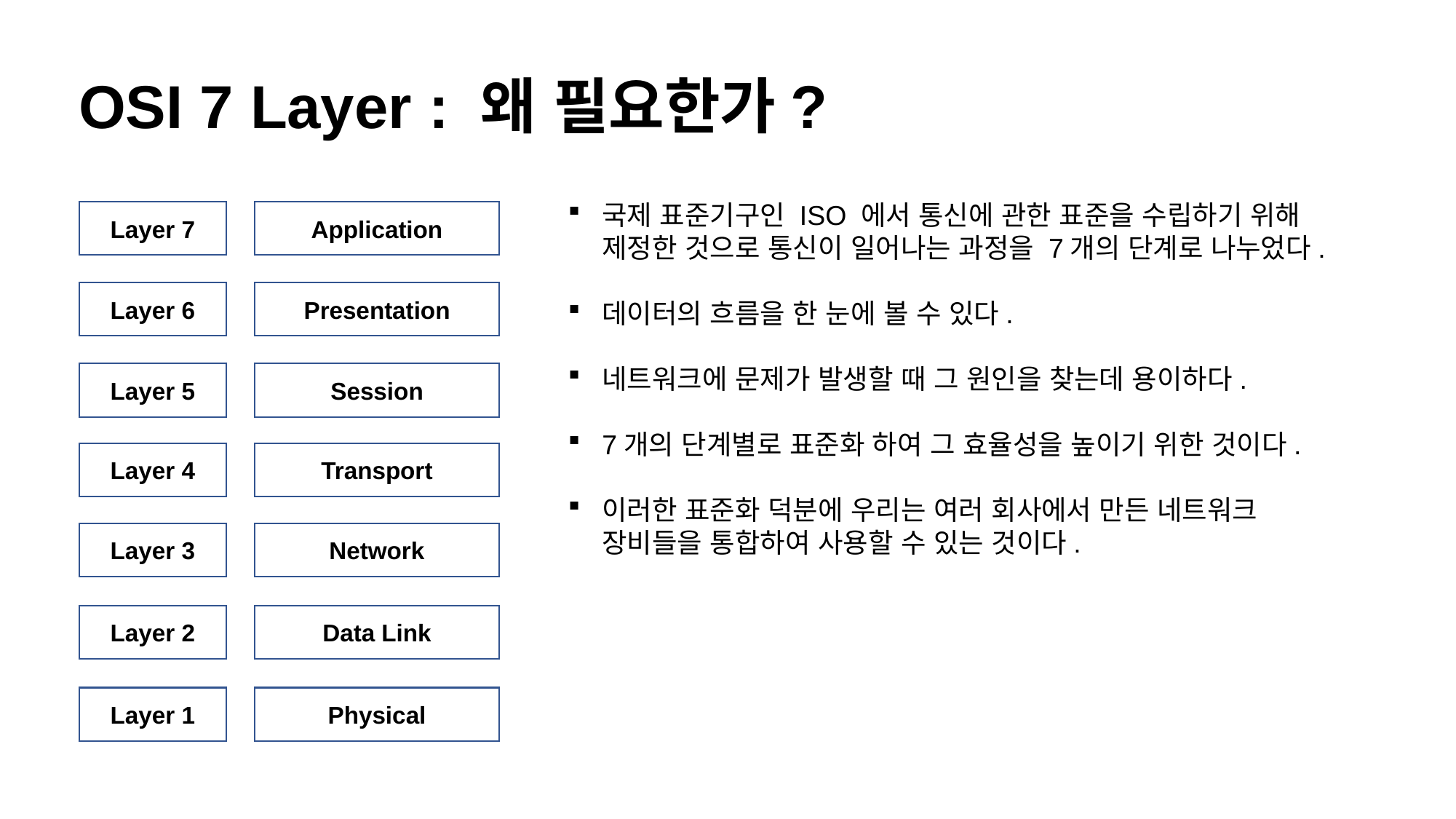

# OSI 7 Layer : 왜 필요한가?
국제 표준기구인 ISO 에서 통신에 관한 표준을 수립하기 위해 제정한 것으로 통신이 일어나는 과정을 7개의 단계로 나누었다.

데이터의 흐름을 한 눈에 볼 수 있다.

네트워크에 문제가 발생할 때 그 원인을 찾는데 용이하다.

7개의 단계별로 표준화 하여 그 효율성을 높이기 위한 것이다.

이러한 표준화 덕분에 우리는 여러 회사에서 만든 네트워크 장비들을 통합하여 사용할 수 있는 것이다.
Layer 7
Application
Layer 6
Presentation
Layer 5
Session
Layer 4
Transport
Layer 3
Network
Layer 2
Data Link
Layer 1
Physical